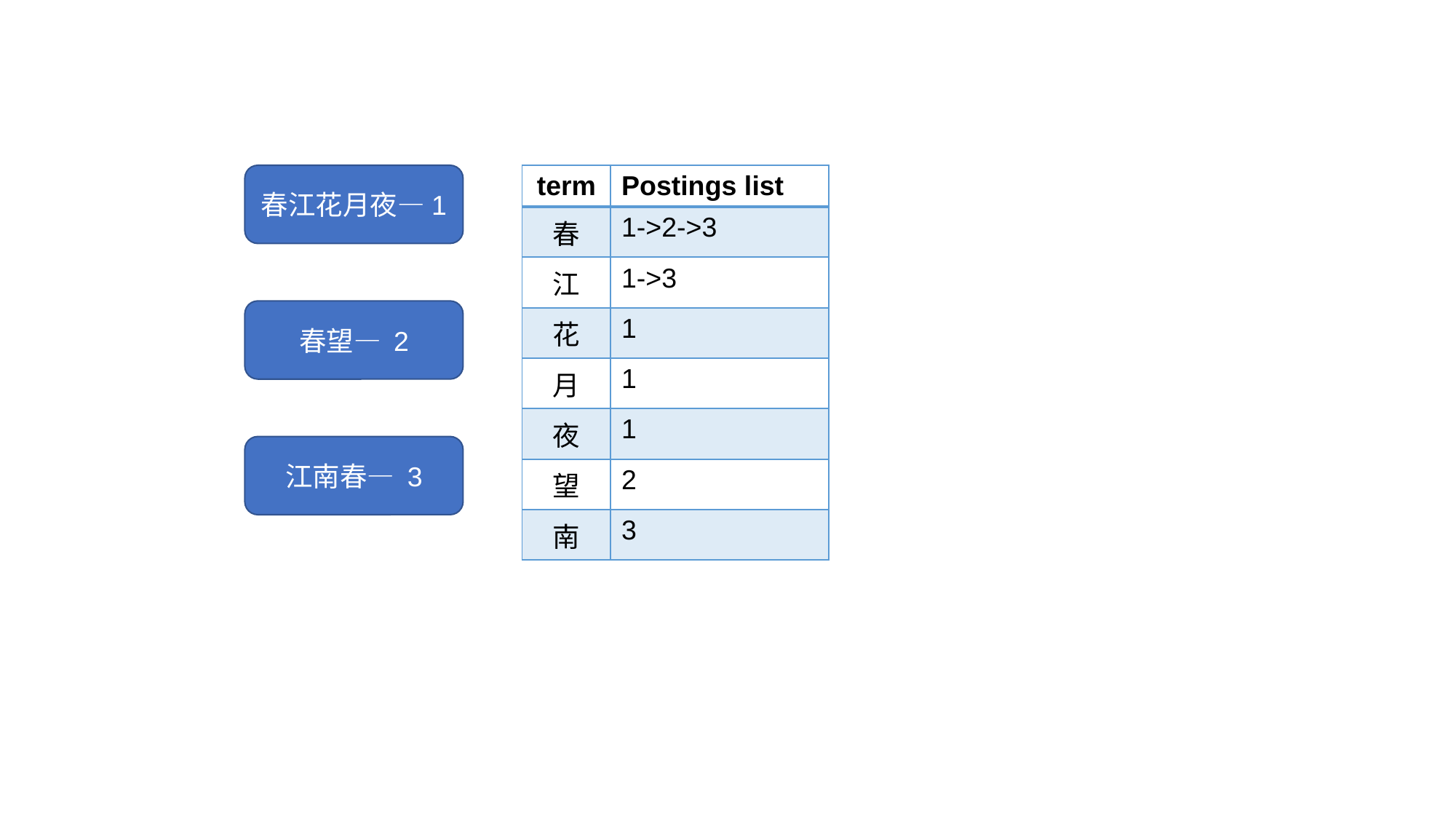

春江花月夜—1
| term | Postings list |
| --- | --- |
| 春 | 1->2->3 |
| 江 | 1->3 |
| 花 | 1 |
| 月 | 1 |
| 夜 | 1 |
| 望 | 2 |
| 南 | 3 |
春望— 2
江南春— 3